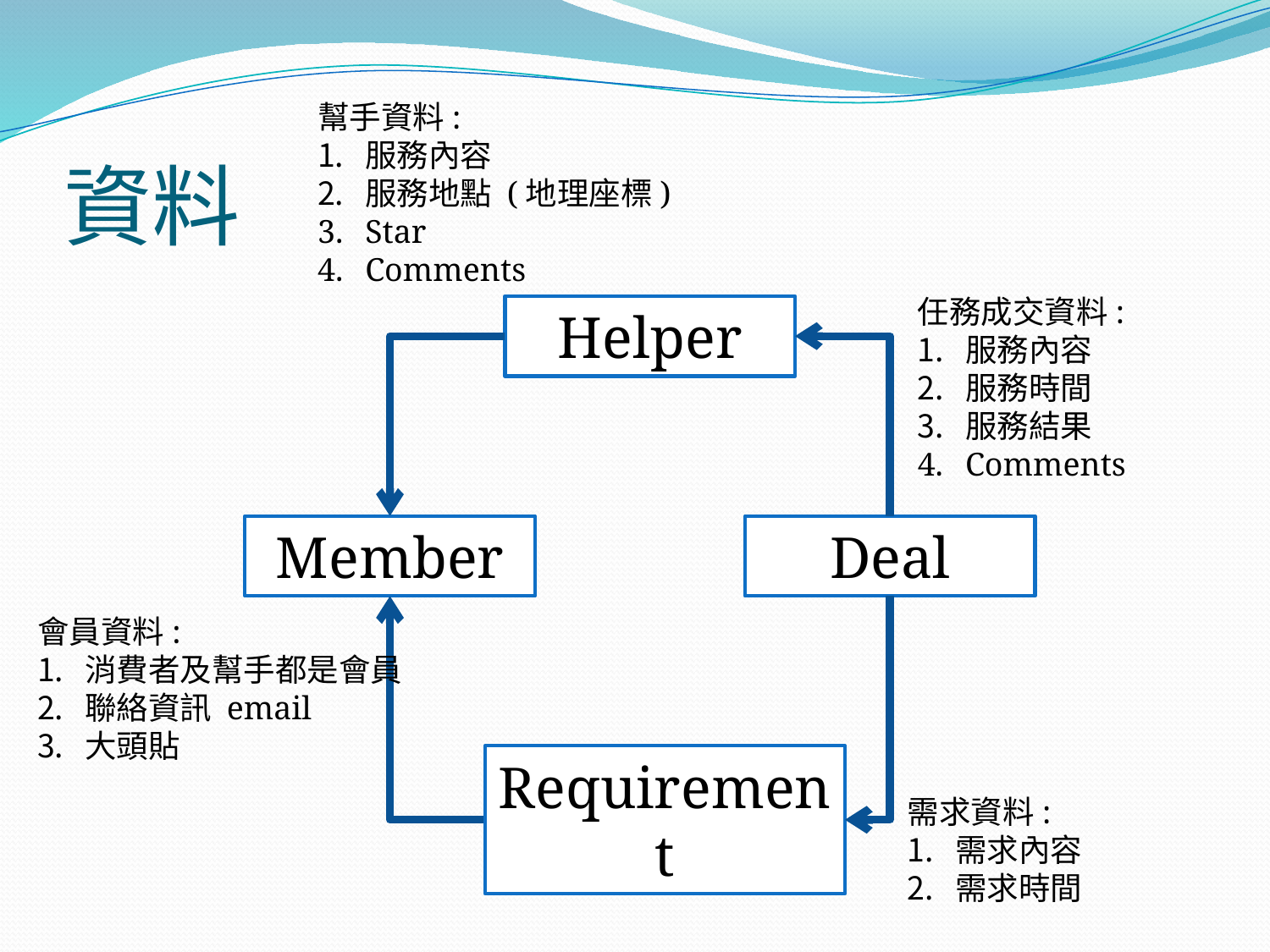

幫手資料:
服務內容
服務地點 (地理座標)
Star
Comments
# 資料
任務成交資料:
服務內容
服務時間
服務結果
Comments
Helper
Member
Deal
會員資料:
消費者及幫手都是會員
聯絡資訊 email
大頭貼
Requirement
需求資料:
需求內容
需求時間